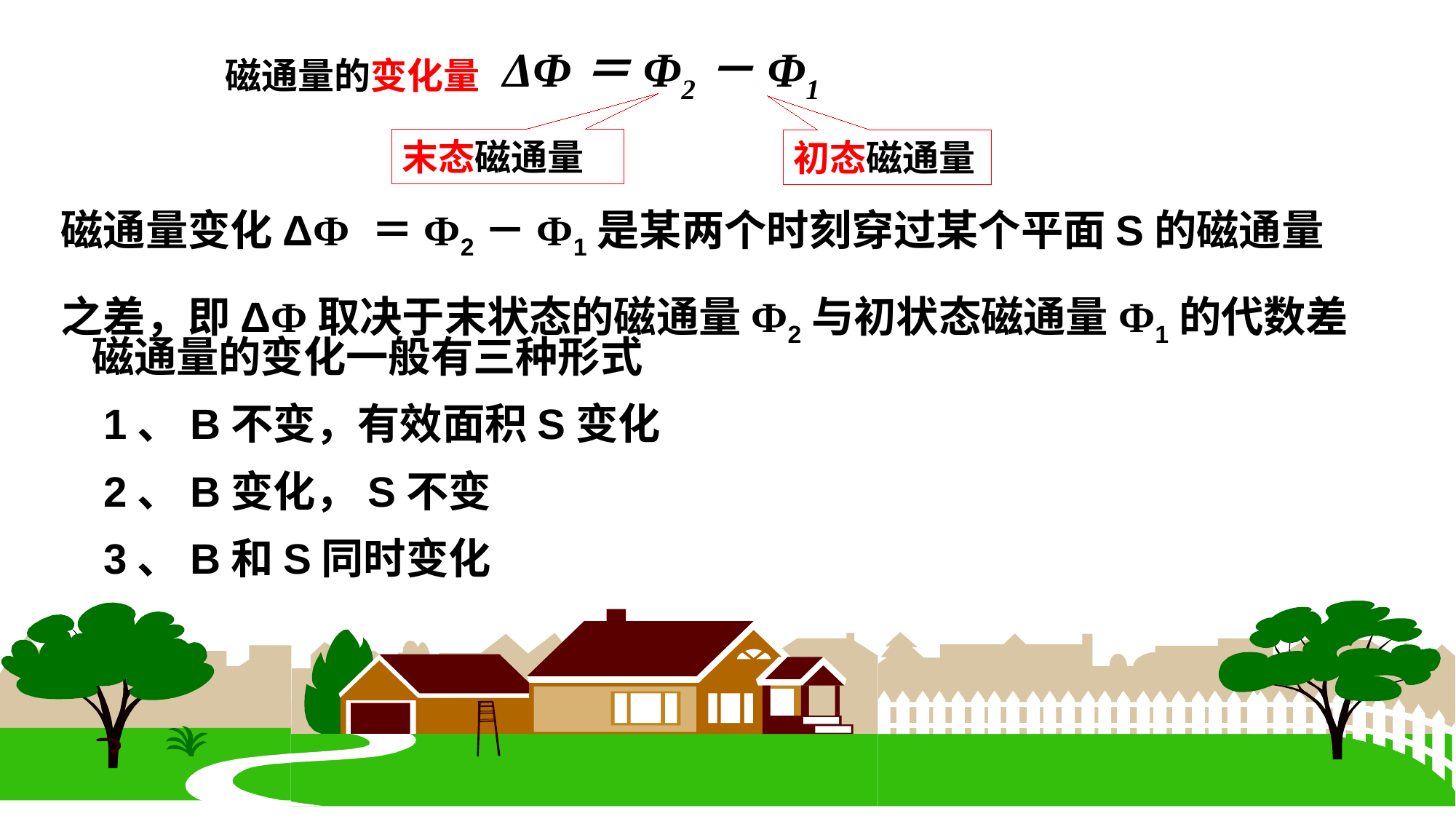

磁通量的变化量
ΔΦ＝Φ2－Φ1
末态磁通量
初态磁通量
磁通量变化ΔФ ＝Ф2－Ф1是某两个时刻穿过某个平面S的磁通量之差，即ΔФ取决于末状态的磁通量Ф2与初状态磁通量Ф1的代数差
磁通量的变化一般有三种形式
 1、B不变，有效面积S变化
 2、B变化，S不变
 3、B和S同时变化